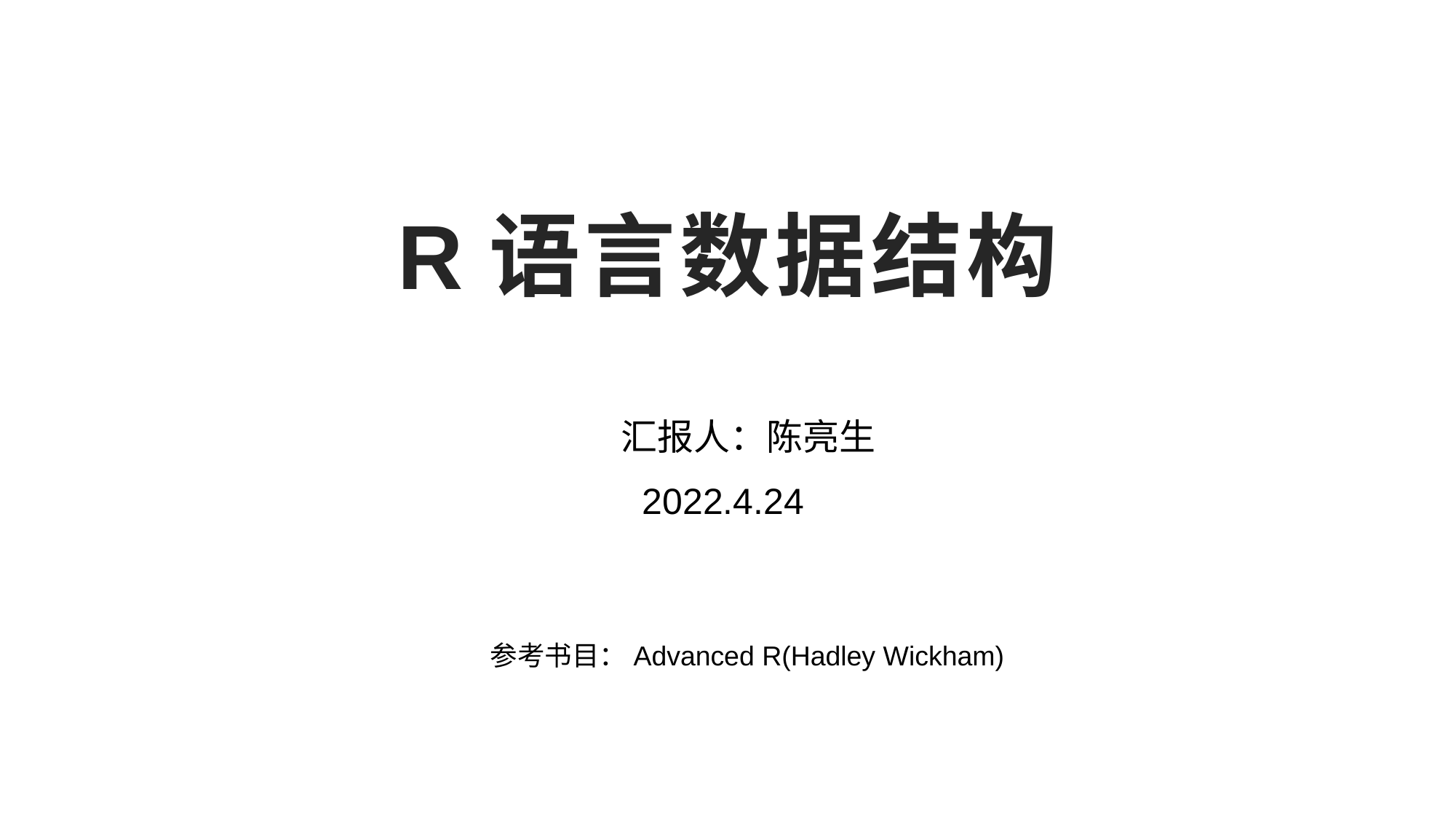

# R语言数据结构
汇报人：陈亮生
2022.4.24
参考书目：Advanced R(Hadley Wickham)